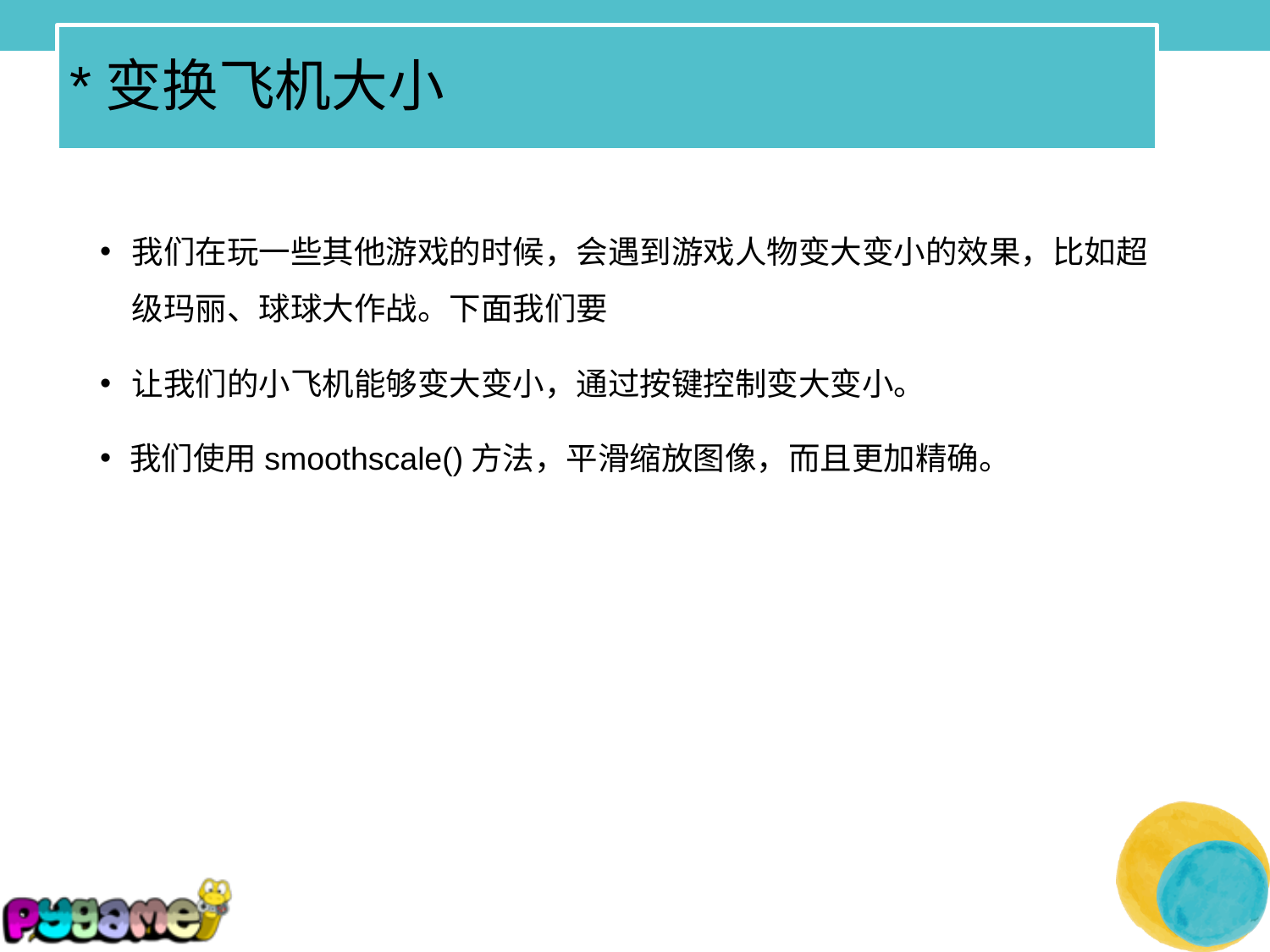

# *变换飞机大小
我们在玩一些其他游戏的时候，会遇到游戏人物变大变小的效果，比如超级玛丽、球球大作战。下面我们要
让我们的小飞机能够变大变小，通过按键控制变大变小。
我们使用smoothscale()方法，平滑缩放图像，而且更加精确。